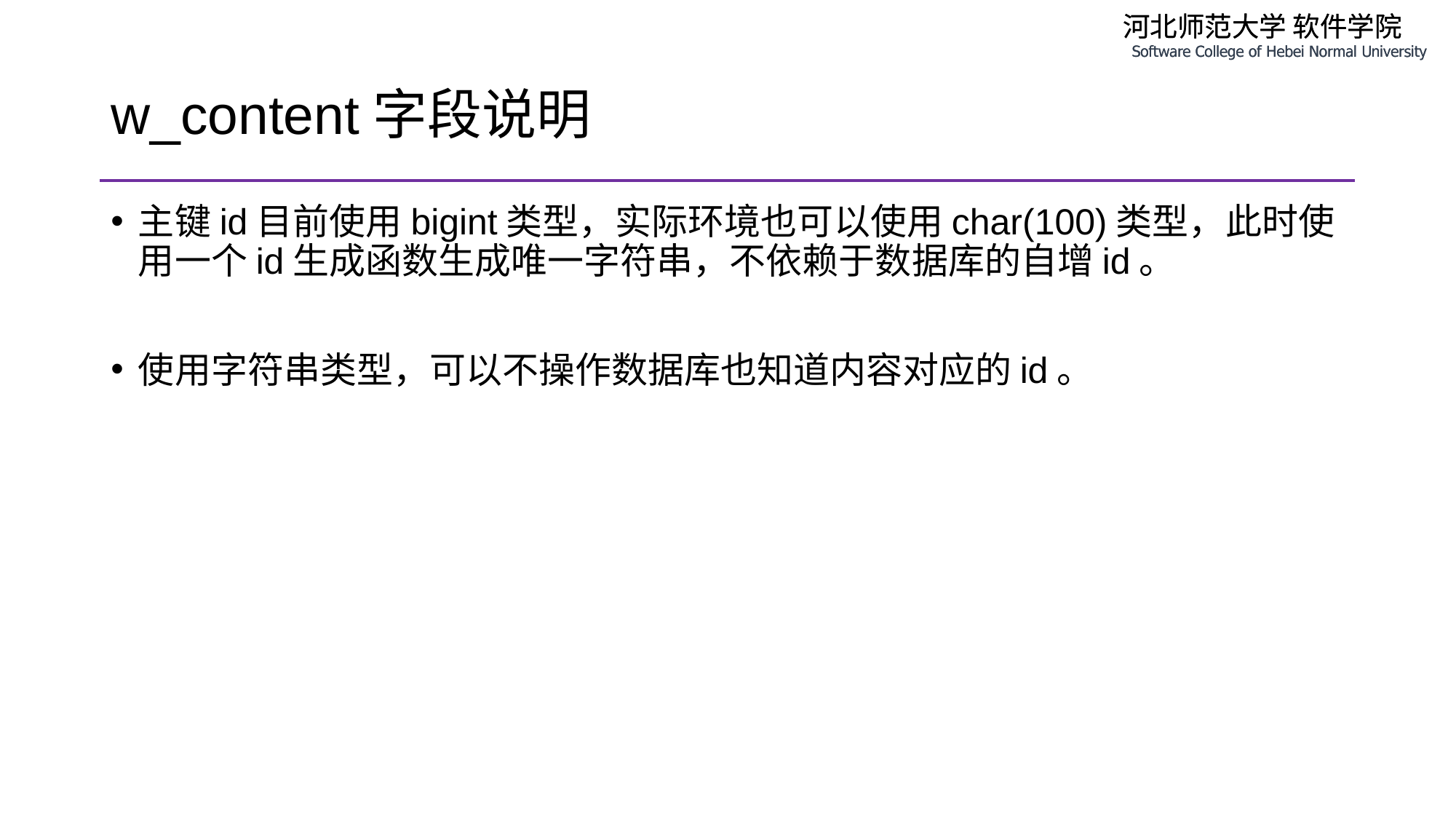

# w_content字段说明
主键id目前使用bigint类型，实际环境也可以使用char(100)类型，此时使用一个id生成函数生成唯一字符串，不依赖于数据库的自增id。

使用字符串类型，可以不操作数据库也知道内容对应的id。